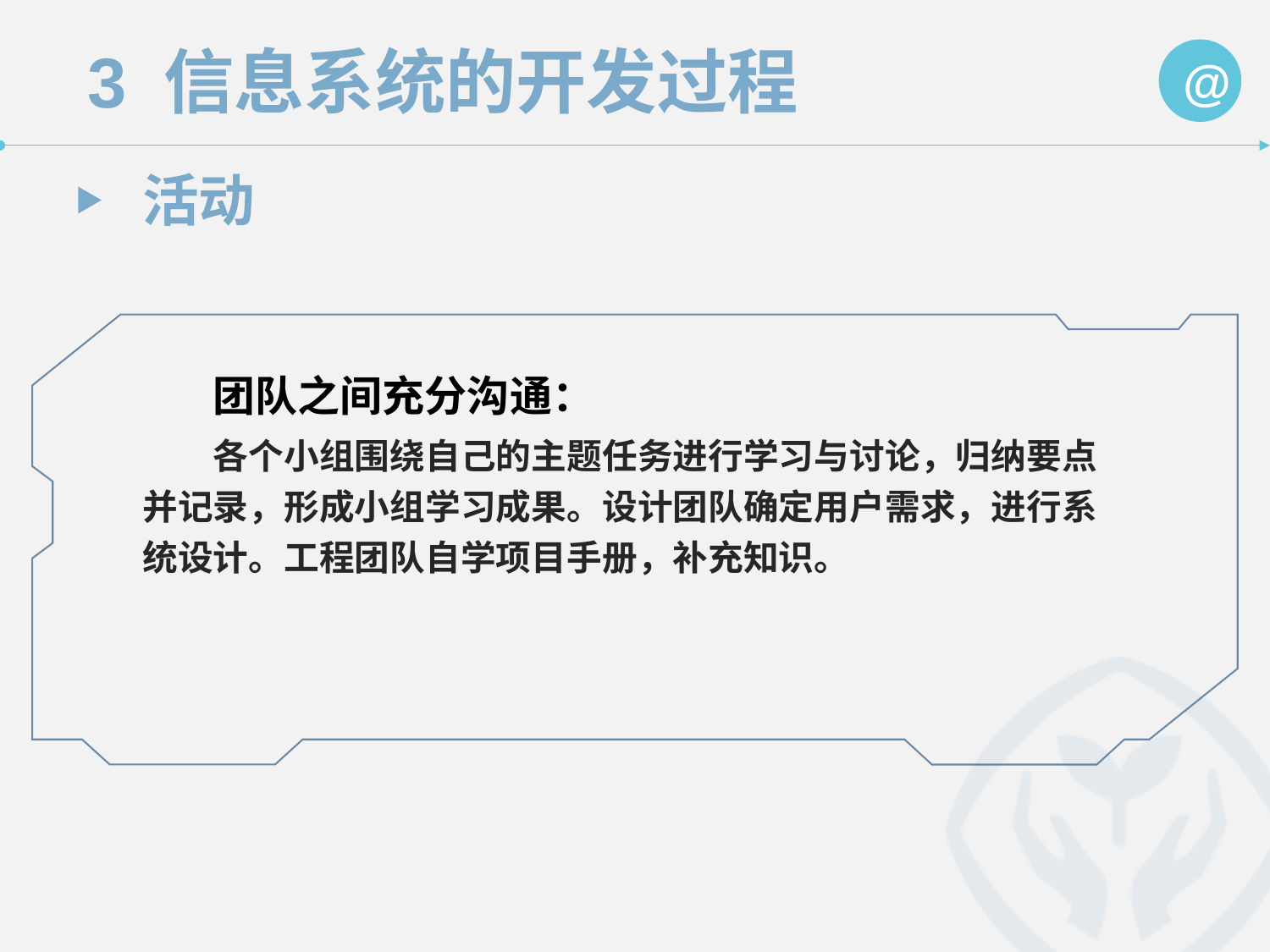

活动

　　团队之间充分沟通：
　　各个小组围绕自己的主题任务进行学习与讨论，归纳要点并记录，形成小组学习成果。设计团队确定用户需求，进行系统设计。工程团队自学项目手册，补充知识。